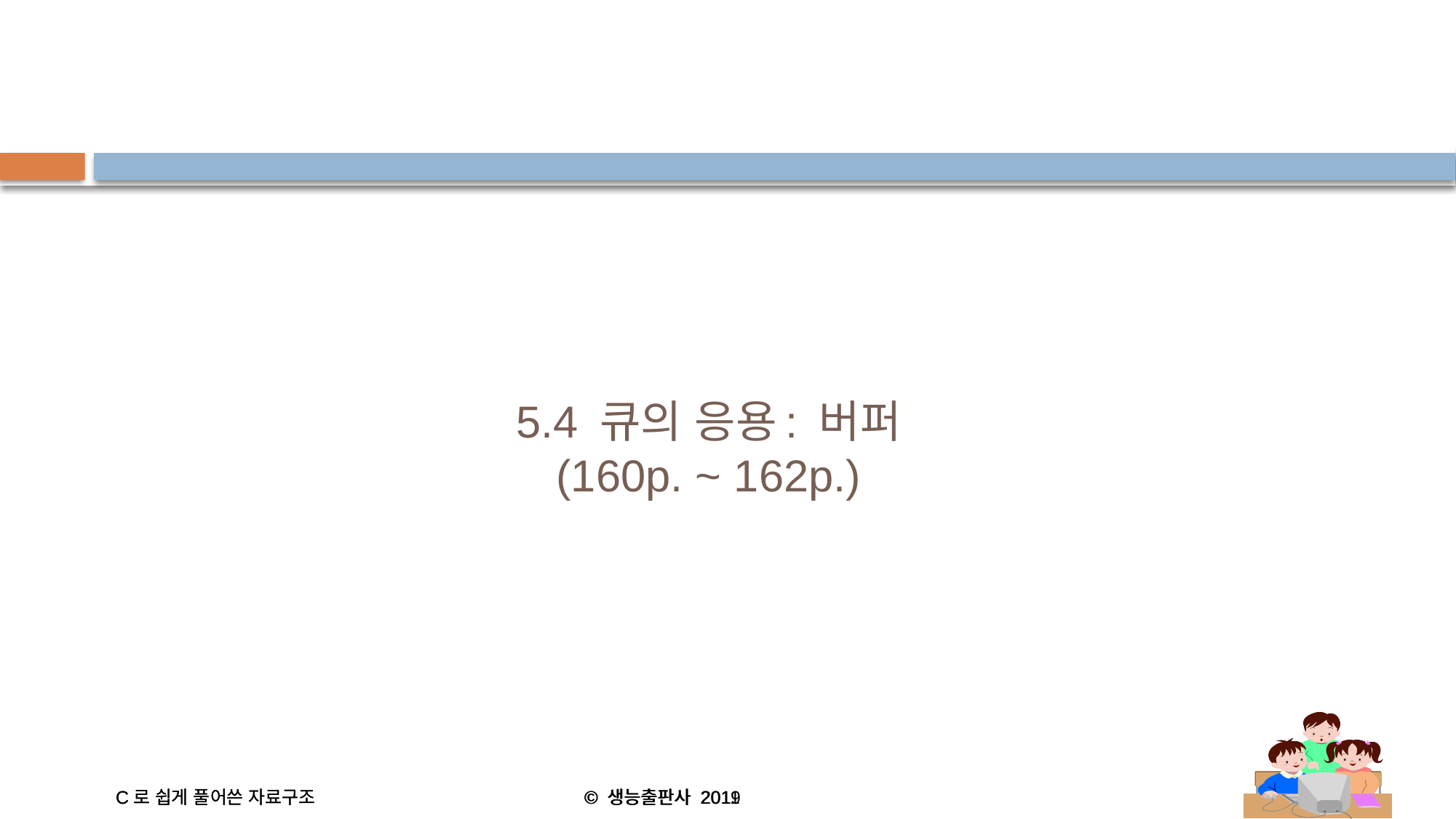

17
5.4 큐의 응용: 버퍼
(160p. ~ 162p.)